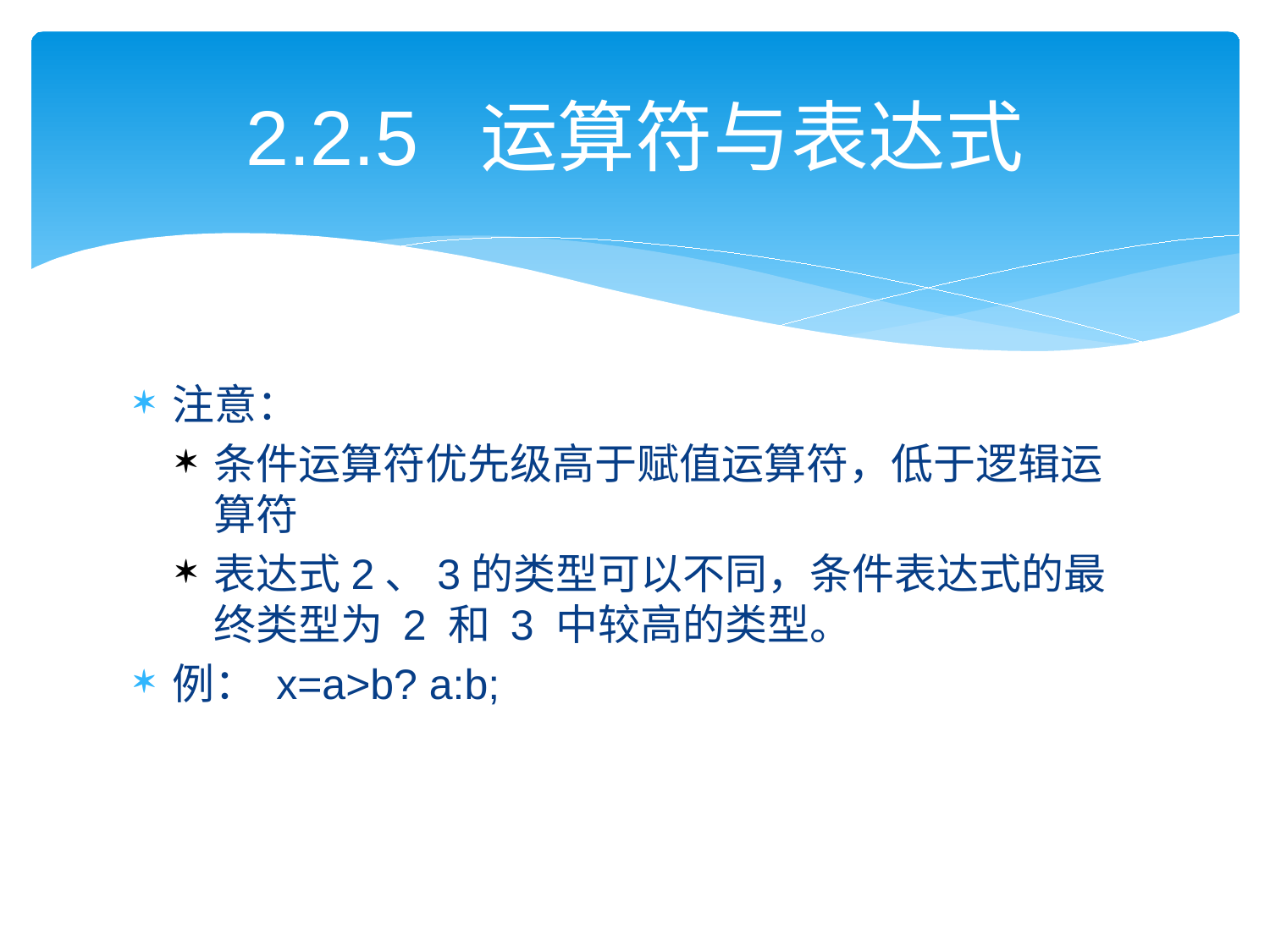

# 2.2.5  运算符与表达式
注意：
条件运算符优先级高于赋值运算符，低于逻辑运算符
表达式2、3的类型可以不同，条件表达式的最终类型为 2 和 3 中较高的类型。
例： x=a>b? a:b;